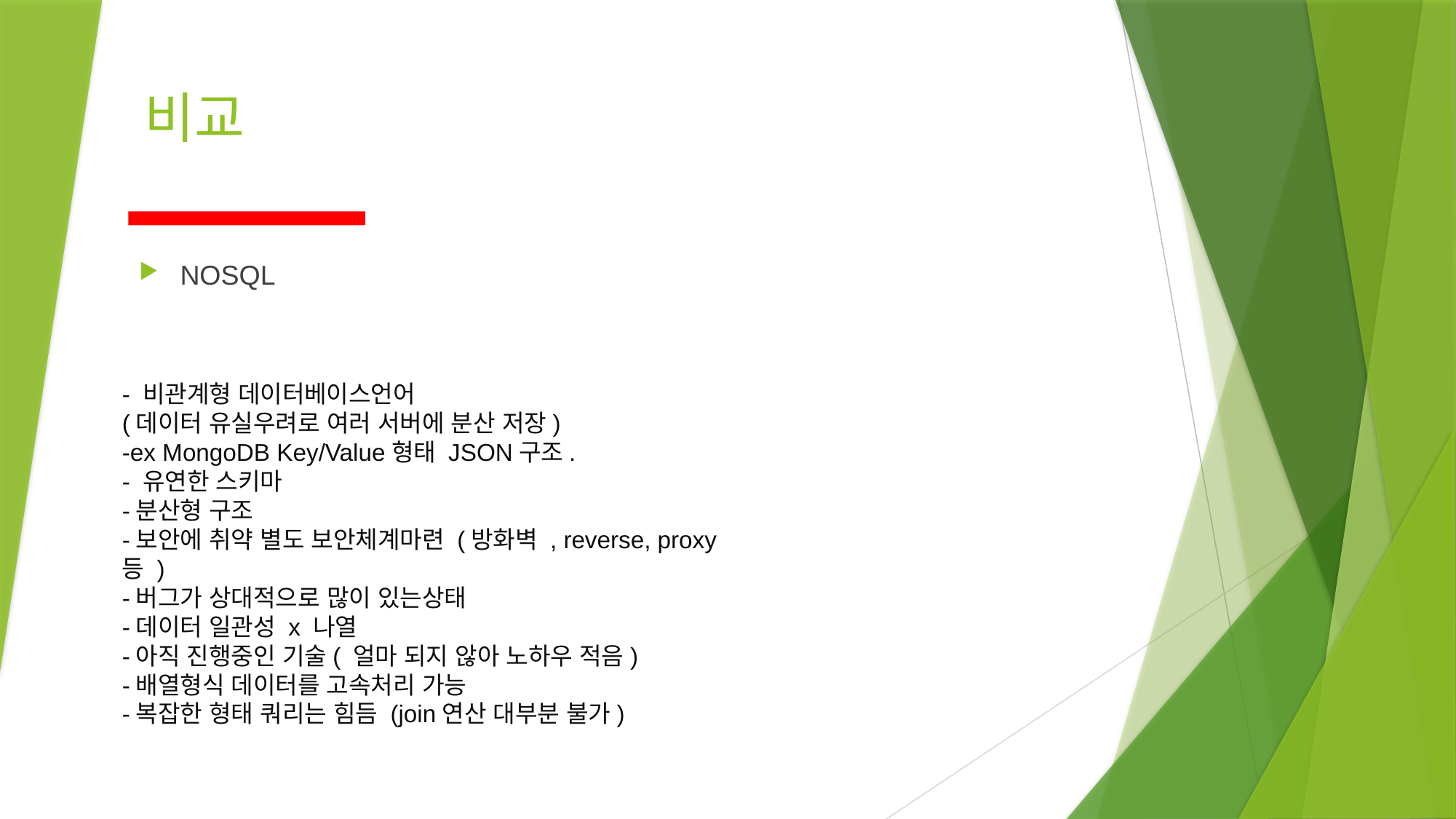

비교

NOSQL
- 비관계형 데이터베이스언어
(데이터 유실우려로 여러 서버에 분산 저장)
-ex MongoDB Key/Value형태 JSON구조.
- 유연한 스키마
-분산형 구조
-보안에 취약 별도 보안체계마련 (방화벽 , reverse, proxy등 )
-버그가 상대적으로 많이 있는상태
-데이터 일관성 x 나열
-아직 진행중인 기술( 얼마 되지 않아 노하우 적음)
-배열형식 데이터를 고속처리 가능
-복잡한 형태 쿼리는 힘듬 (join연산 대부분 불가)